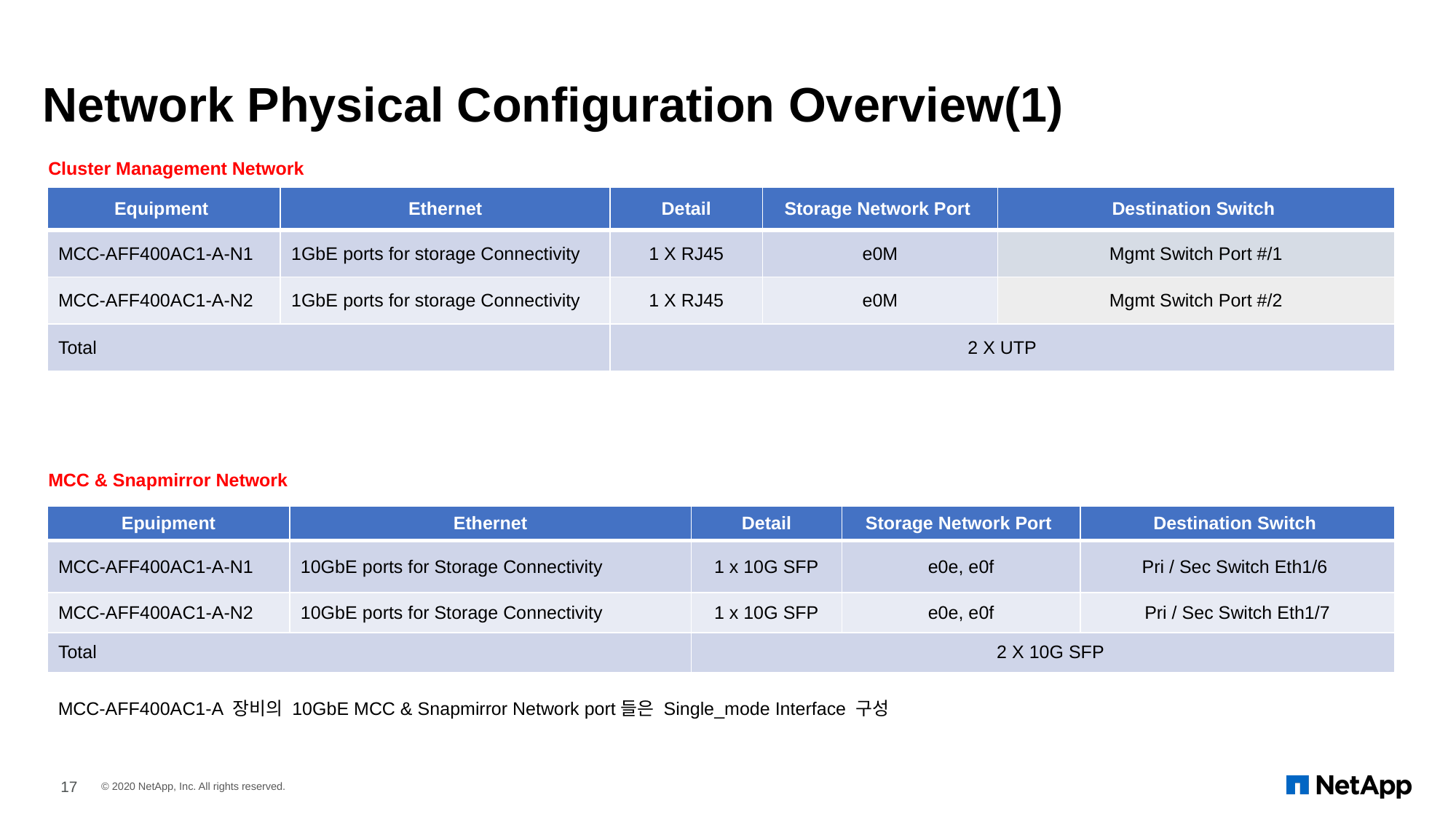

# Network Physical Configuration Overview(1)
Cluster Management Network
| Equipment | Ethernet | Detail | Storage Network Port | Destination Switch |
| --- | --- | --- | --- | --- |
| MCC-AFF400AC1-A-N1 | 1GbE ports for storage Connectivity | 1 X RJ45 | e0M | Mgmt Switch Port #/1 |
| MCC-AFF400AC1-A-N2 | 1GbE ports for storage Connectivity | 1 X RJ45 | e0M | Mgmt Switch Port #/2 |
| Total |  | 2 X UTP |  |  |
MCC & Snapmirror Network
| Epuipment | Ethernet | Detail | Storage Network Port | Destination Switch |
| --- | --- | --- | --- | --- |
| MCC-AFF400AC1-A-N1 | 10GbE ports for Storage Connectivity | 1 x 10G SFP | e0e, e0f | Pri / Sec Switch Eth1/6 |
| MCC-AFF400AC1-A-N2 | 10GbE ports for Storage Connectivity | 1 x 10G SFP | e0e, e0f | Pri / Sec Switch Eth1/7 |
| Total |  | 2 X 10G SFP |  |  |
MCC-AFF400AC1-A 장비의 10GbE MCC & Snapmirror Network port들은 Single_mode Interface 구성